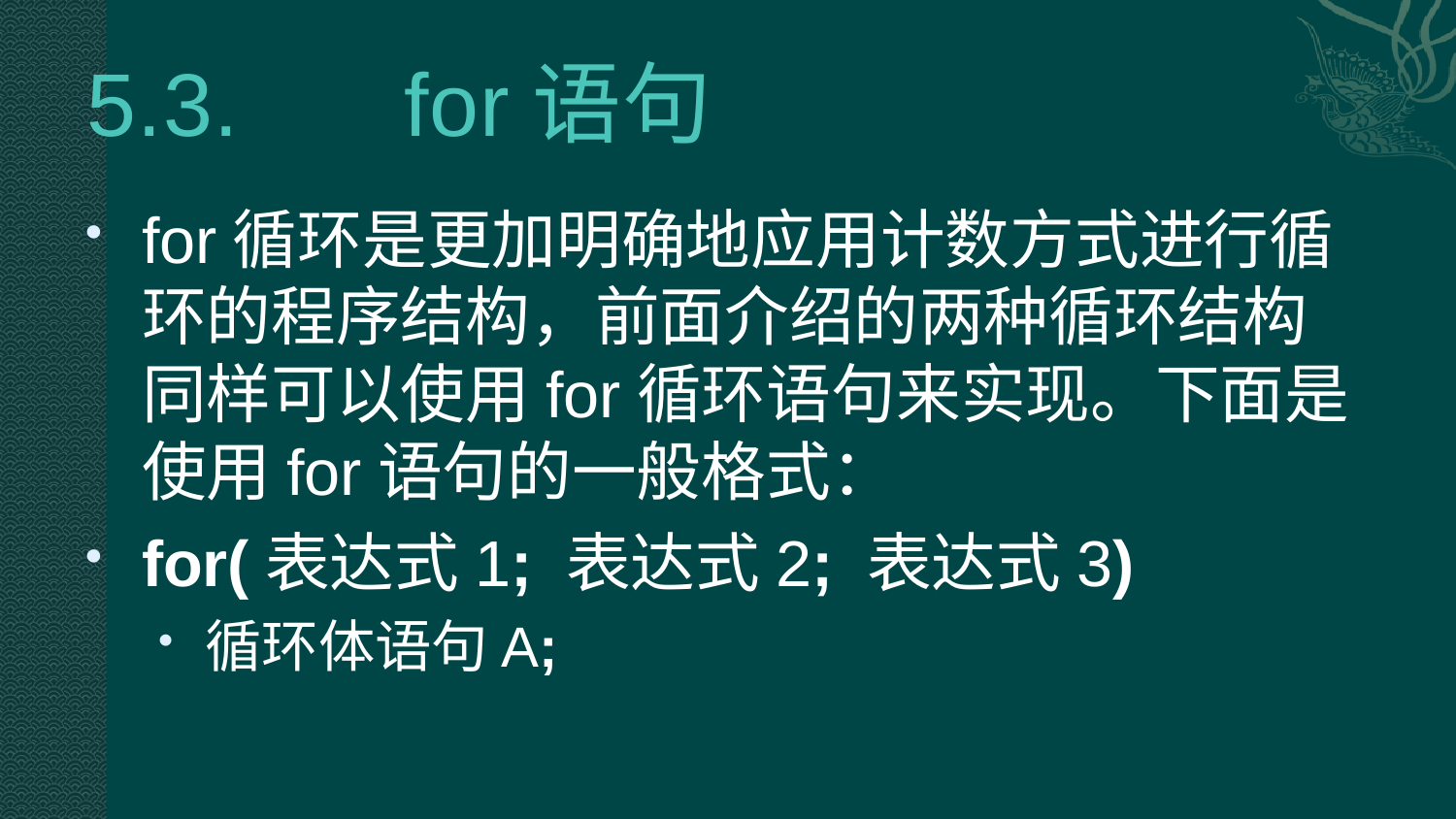

# 5.3.	 for语句
for循环是更加明确地应用计数方式进行循环的程序结构，前面介绍的两种循环结构同样可以使用for循环语句来实现。下面是使用for语句的一般格式：
for(表达式1; 表达式2; 表达式3)
循环体语句A;